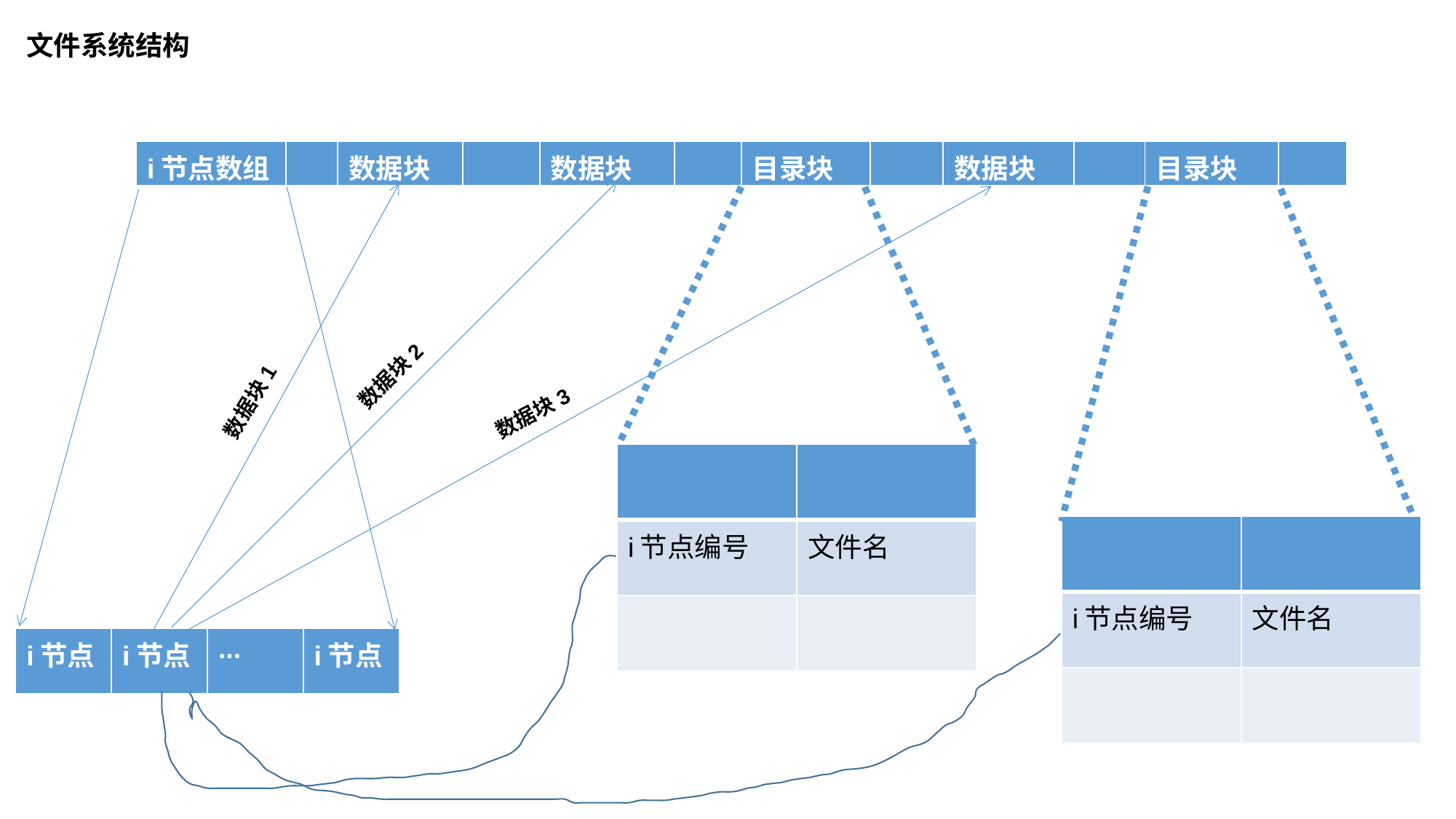

文件系统结构
| i节点数组 |  | 数据块 |  | 数据块 |  | 目录块 |  | 数据块 |  | 目录块 |  |
| --- | --- | --- | --- | --- | --- | --- | --- | --- | --- | --- | --- |
数据块2
数据块1
数据块3
|  |  |
| --- | --- |
| i节点编号 | 文件名 |
|  |  |
|  |  |
| --- | --- |
| i节点编号 | 文件名 |
|  |  |

| i节点 | i节点 | ... | i节点 |
| --- | --- | --- | --- |